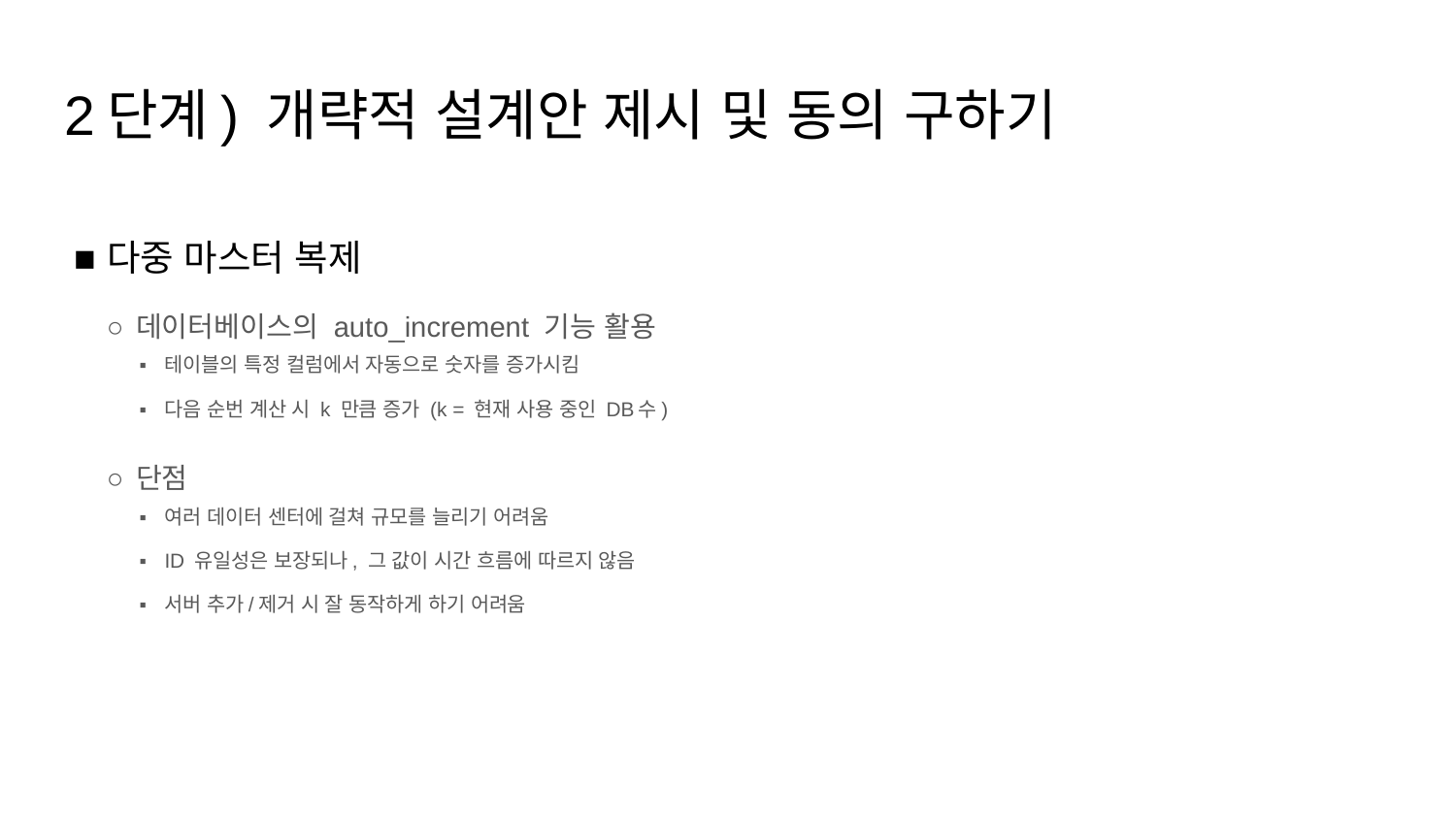

# 2단계) 개략적 설계안 제시 및 동의 구하기
다중 마스터 복제
데이터베이스의 auto_increment 기능 활용
테이블의 특정 컬럼에서 자동으로 숫자를 증가시킴
다음 순번 계산 시 k 만큼 증가 (k = 현재 사용 중인 DB수)
단점
여러 데이터 센터에 걸쳐 규모를 늘리기 어려움
ID 유일성은 보장되나, 그 값이 시간 흐름에 따르지 않음
서버 추가/제거 시 잘 동작하게 하기 어려움